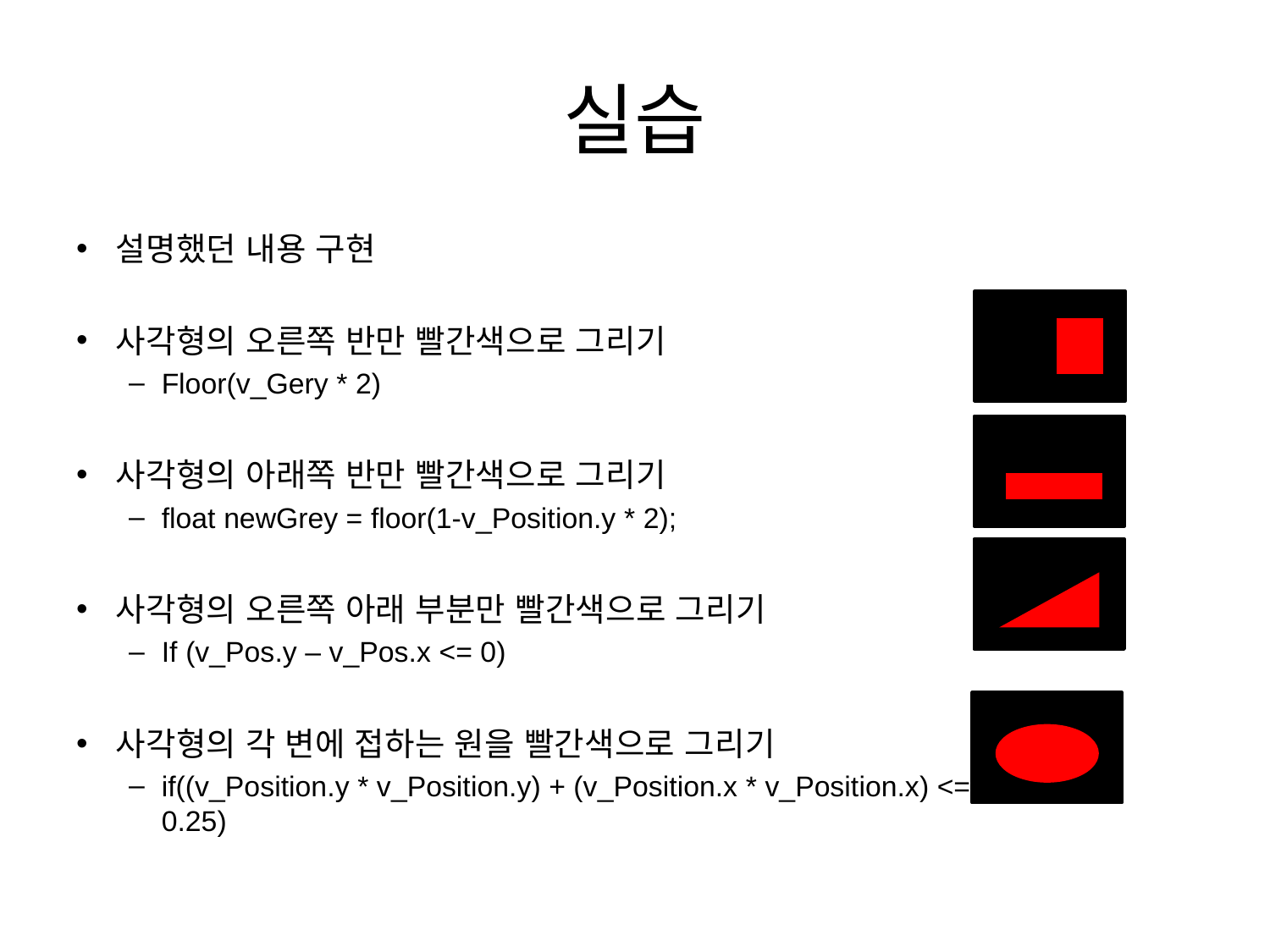

# 실습
설명했던 내용 구현

사각형의 오른쪽 반만 빨간색으로 그리기
Floor(v_Gery * 2)

사각형의 아래쪽 반만 빨간색으로 그리기
float newGrey = floor(1-v_Position.y * 2);

사각형의 오른쪽 아래 부분만 빨간색으로 그리기
If (v_Pos.y – v_Pos.x <= 0)

사각형의 각 변에 접하는 원을 빨간색으로 그리기
if((v_Position.y * v_Position.y) + (v_Position.x * v_Position.x) <= 0.25)